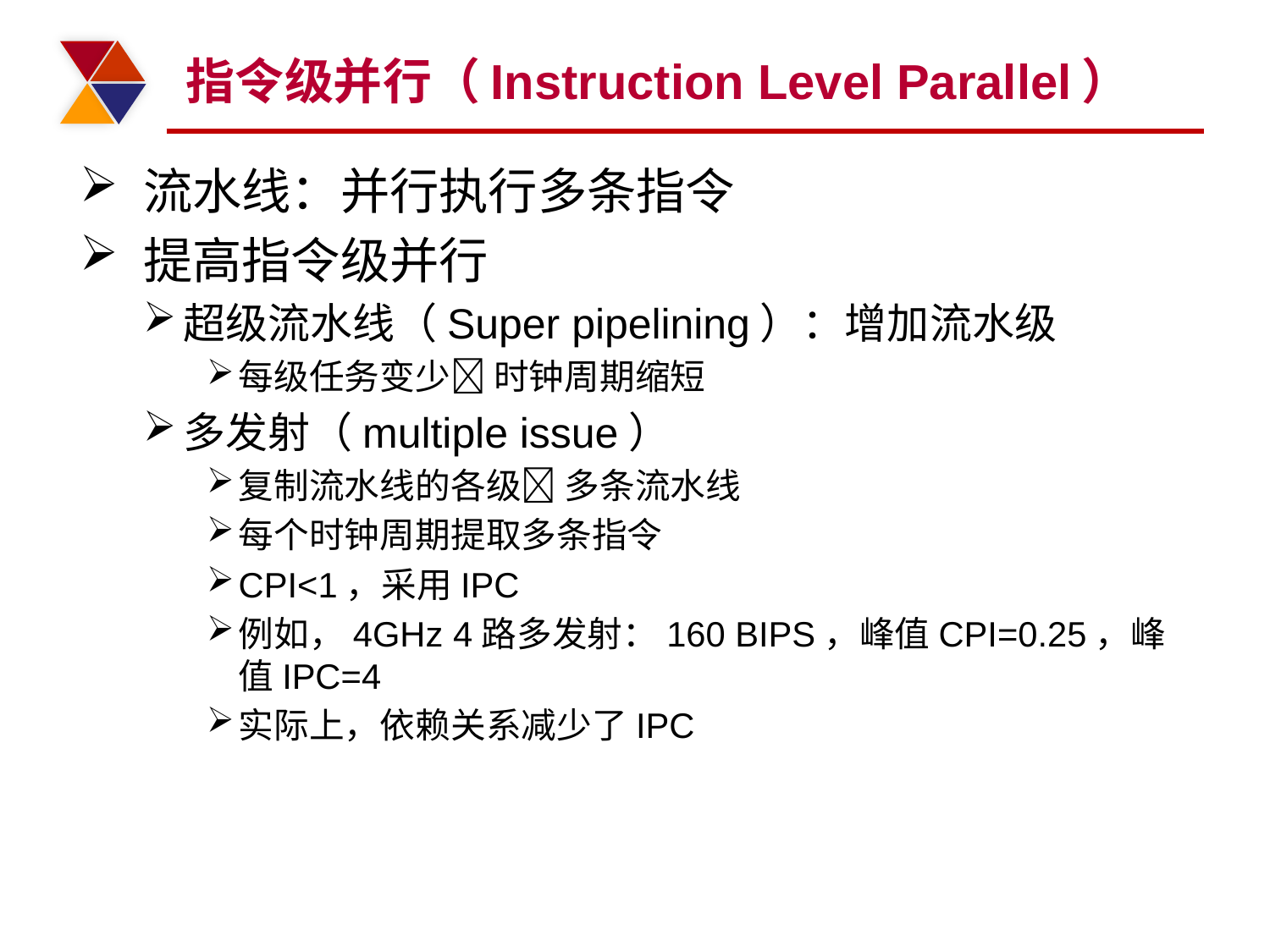

# 指令级并行（Instruction Level Parallel）
流水线：并行执行多条指令
提高指令级并行
超级流水线（Super pipelining）：增加流水级
每级任务变少⇒ 时钟周期缩短
多发射（multiple issue）
复制流水线的各级⇒ 多条流水线
每个时钟周期提取多条指令
CPI<1，采用IPC
例如，4GHz 4路多发射：160 BIPS，峰值CPI=0.25，峰值IPC=4
实际上，依赖关系减少了IPC